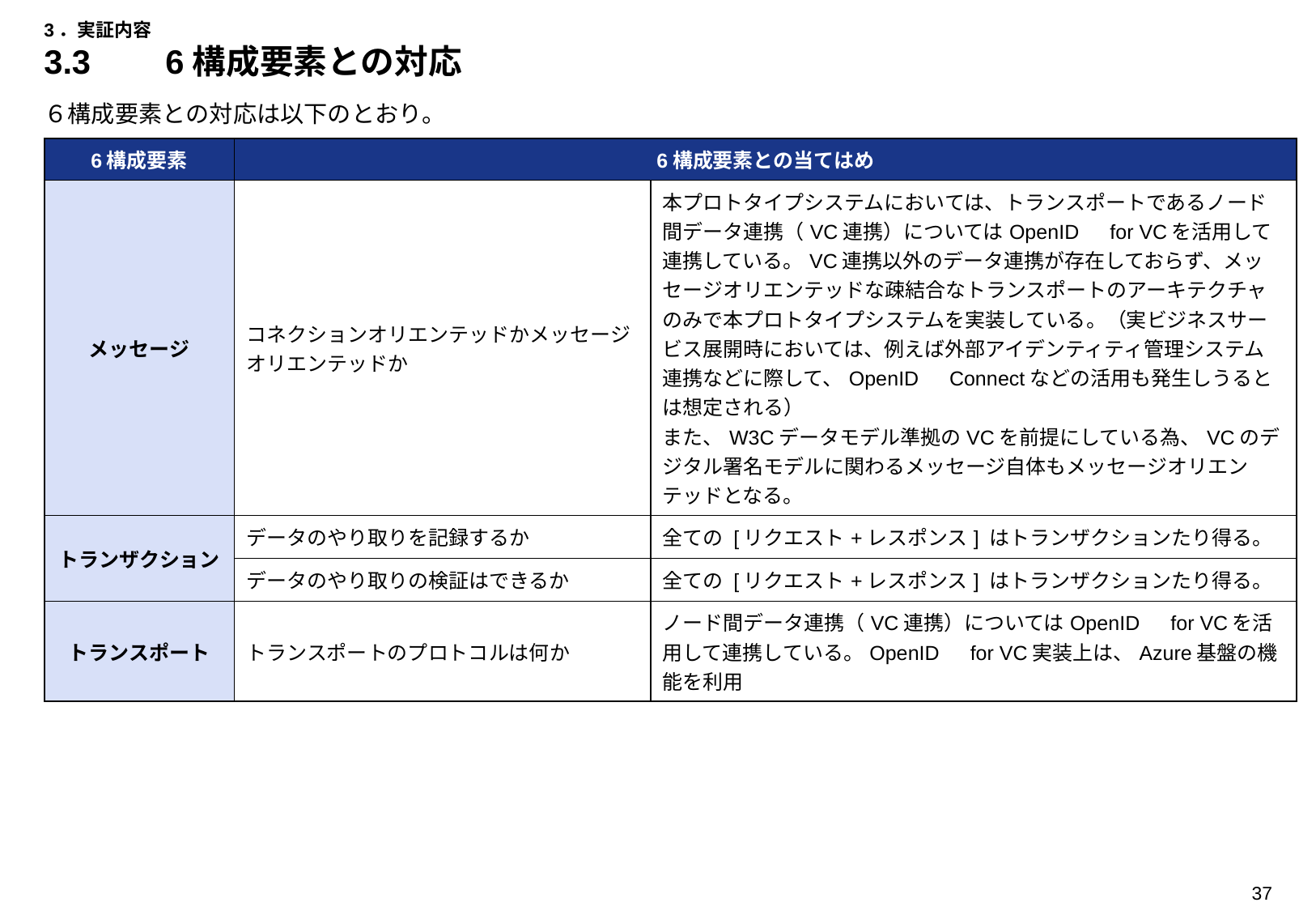

# 3．実証内容 3.3	6構成要素との対応
６構成要素との対応は以下のとおり。
| 6構成要素 | 6構成要素との当てはめ |  |
| --- | --- | --- |
| メッセージ | コネクションオリエンテッドかメッセージオリエンテッドか | 本プロトタイプシステムにおいては、トランスポートであるノード間データ連携（VC連携）についてはOpenID　for VCを活用して連携している。VC連携以外のデータ連携が存在しておらず、メッセージオリエンテッドな疎結合なトランスポートのアーキテクチャのみで本プロトタイプシステムを実装している。（実ビジネスサービス展開時においては、例えば外部アイデンティティ管理システム連携などに際して、OpenID　Connectなどの活用も発生しうるとは想定される） また、W3Cデータモデル準拠のVCを前提にしている為、VCのデジタル署名モデルに関わるメッセージ自体もメッセージオリエンテッドとなる。 |
| トランザクション | データのやり取りを記録するか | 全ての [リクエスト+レスポンス] はトランザクションたり得る。 |
|  | データのやり取りの検証はできるか | 全ての [リクエスト+レスポンス] はトランザクションたり得る。 |
| トランスポート | トランスポートのプロトコルは何か | ノード間データ連携（VC連携）についてはOpenID　for VCを活用して連携している。OpenID　for VC実装上は、Azure基盤の機能を利用 |